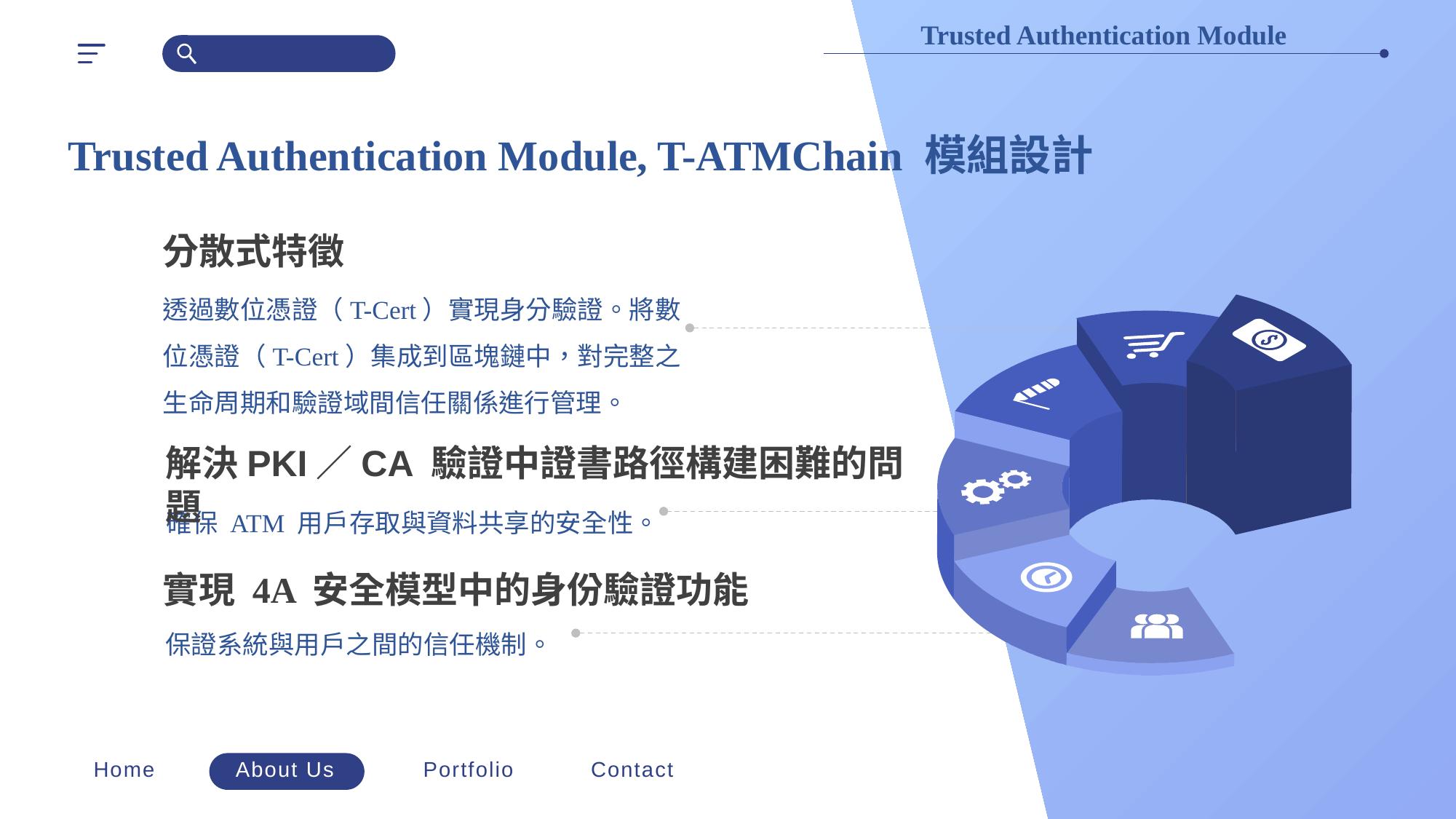

Trusted Authentication Module

Trusted Authentication Module, T-ATMChain 模組設計
分散式特徵

透過數位憑證（T-Cert）實現身分驗證。將數位憑證（T-Cert）集成到區塊鏈中，對完整之生命周期和驗證域間信任關係進行管理。
解決PKI／CA 驗證中證書路徑構建困難的問題
確保 ATM 用戶存取與資料共享的安全性。
實現 4A 安全模型中的身份驗證功能
保證系統與用戶之間的信任機制。
Home
About Us

Portfolio
Contact